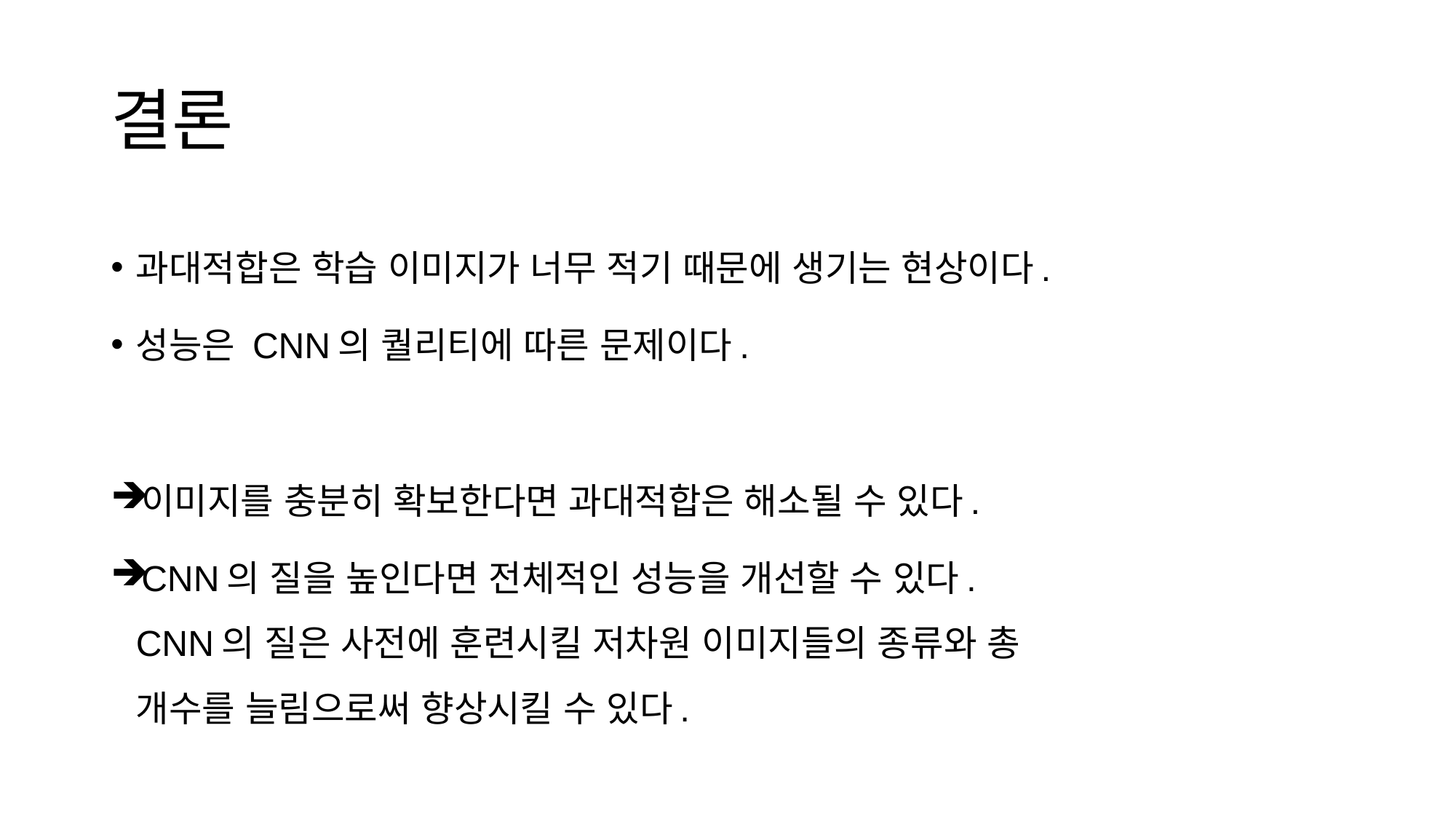

# 결론
과대적합은 학습 이미지가 너무 적기 때문에 생기는 현상이다.
성능은 CNN의 퀄리티에 따른 문제이다.

이미지를 충분히 확보한다면 과대적합은 해소될 수 있다.
CNN의 질을 높인다면 전체적인 성능을 개선할 수 있다.
CNN의 질은 사전에 훈련시킬 저차원 이미지들의 종류와 총
개수를 늘림으로써 향상시킬 수 있다.